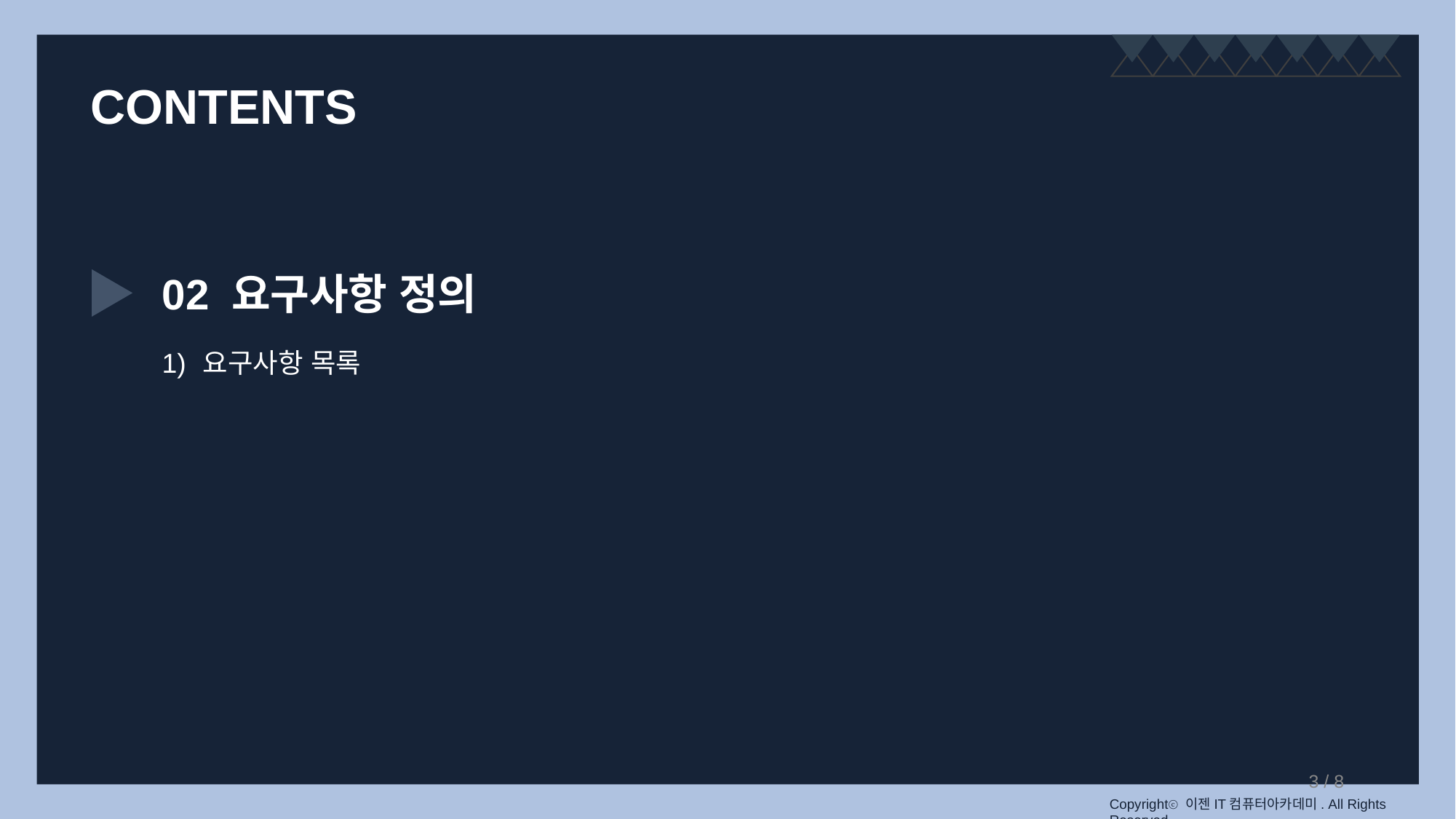

CONTENTS
02 요구사항 정의

요구사항 목록

3 / 8